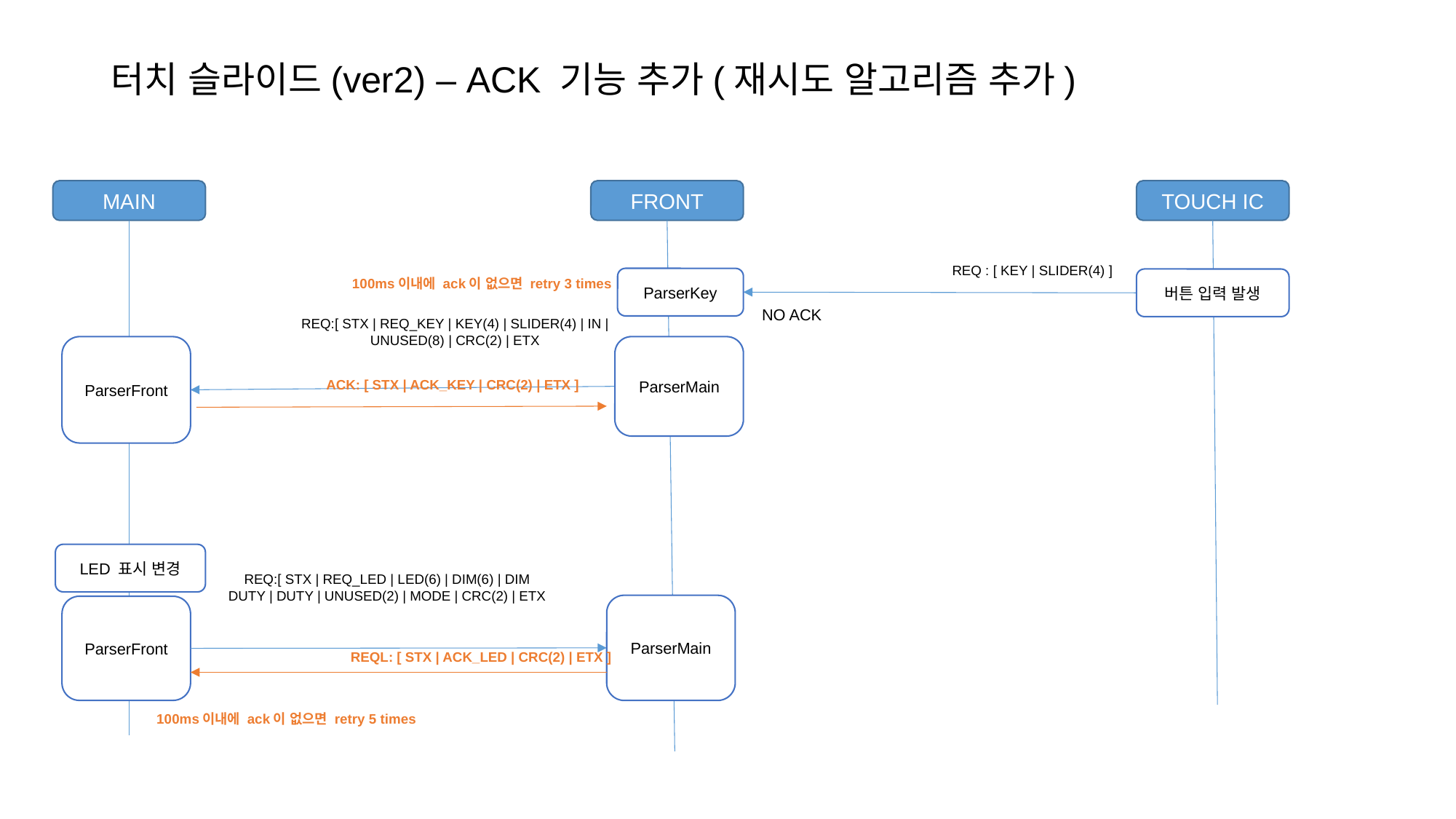

# 터치 슬라이드(ver2) – ACK 기능 추가(재시도 알고리즘 추가)
MAIN
FRONT
TOUCH IC
REQ : [ KEY | SLIDER(4) ]
ParserKey
버튼 입력 발생
100ms이내에 ack이 없으면 retry 3 times
NO ACK
REQ:[ STX | REQ_KEY | KEY(4) | SLIDER(4) | IN | UNUSED(8) | CRC(2) | ETX
ParserFront
ParserMain
ACK: [ STX | ACK_KEY | CRC(2) | ETX ]
LED 표시 변경
REQ:[ STX | REQ_LED | LED(6) | DIM(6) | DIM DUTY | DUTY | UNUSED(2) | MODE | CRC(2) | ETX
ParserMain
ParserFront
REQL: [ STX | ACK_LED | CRC(2) | ETX ]
100ms이내에 ack이 없으면 retry 5 times